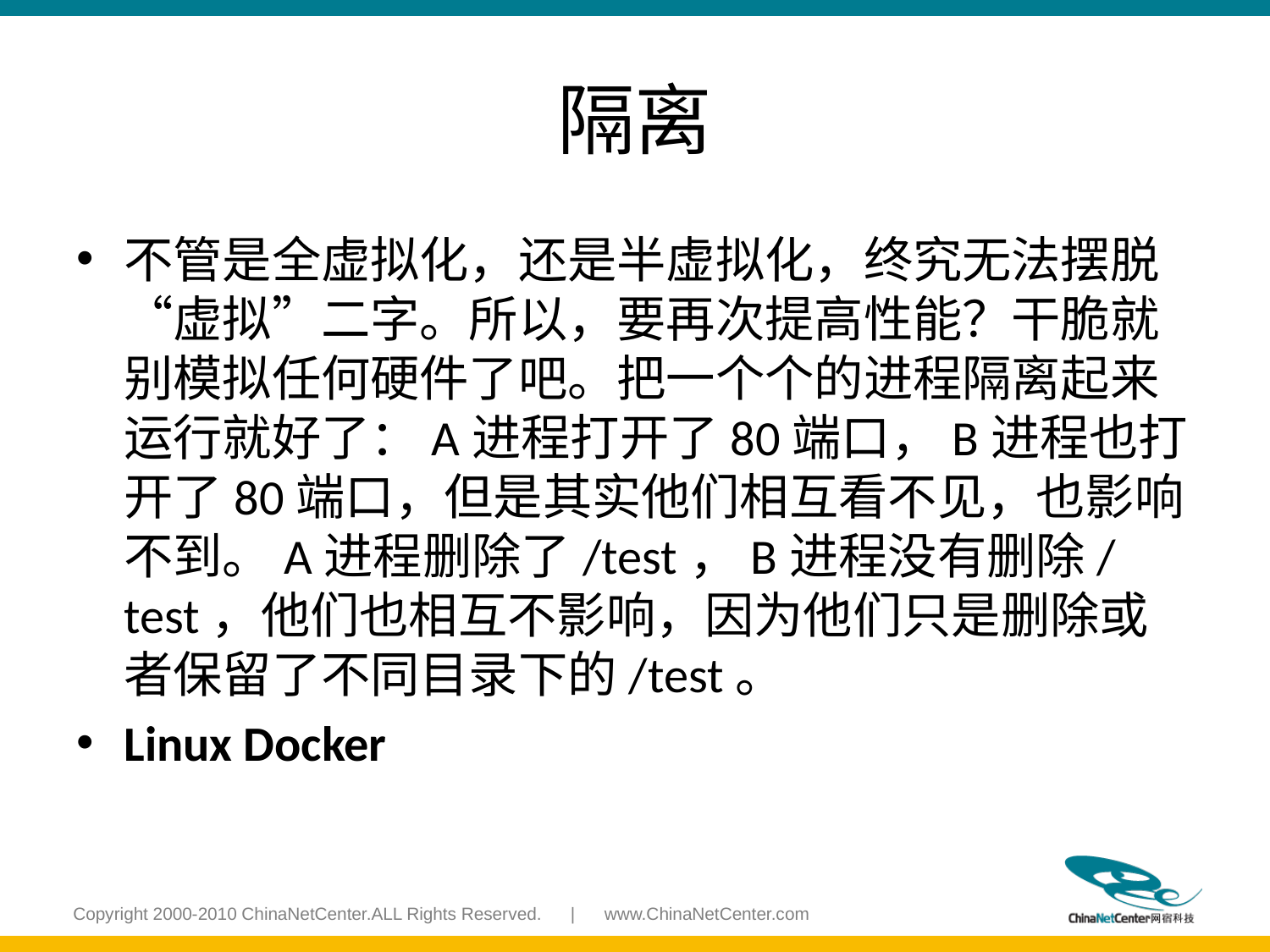

# 隔离
不管是全虚拟化，还是半虚拟化，终究无法摆脱“虚拟”二字。所以，要再次提高性能？干脆就别模拟任何硬件了吧。把一个个的进程隔离起来运行就好了：A进程打开了80端口，B进程也打开了80端口，但是其实他们相互看不见，也影响不到。A进程删除了/test，B进程没有删除/test，他们也相互不影响，因为他们只是删除或者保留了不同目录下的/test。
Linux Docker